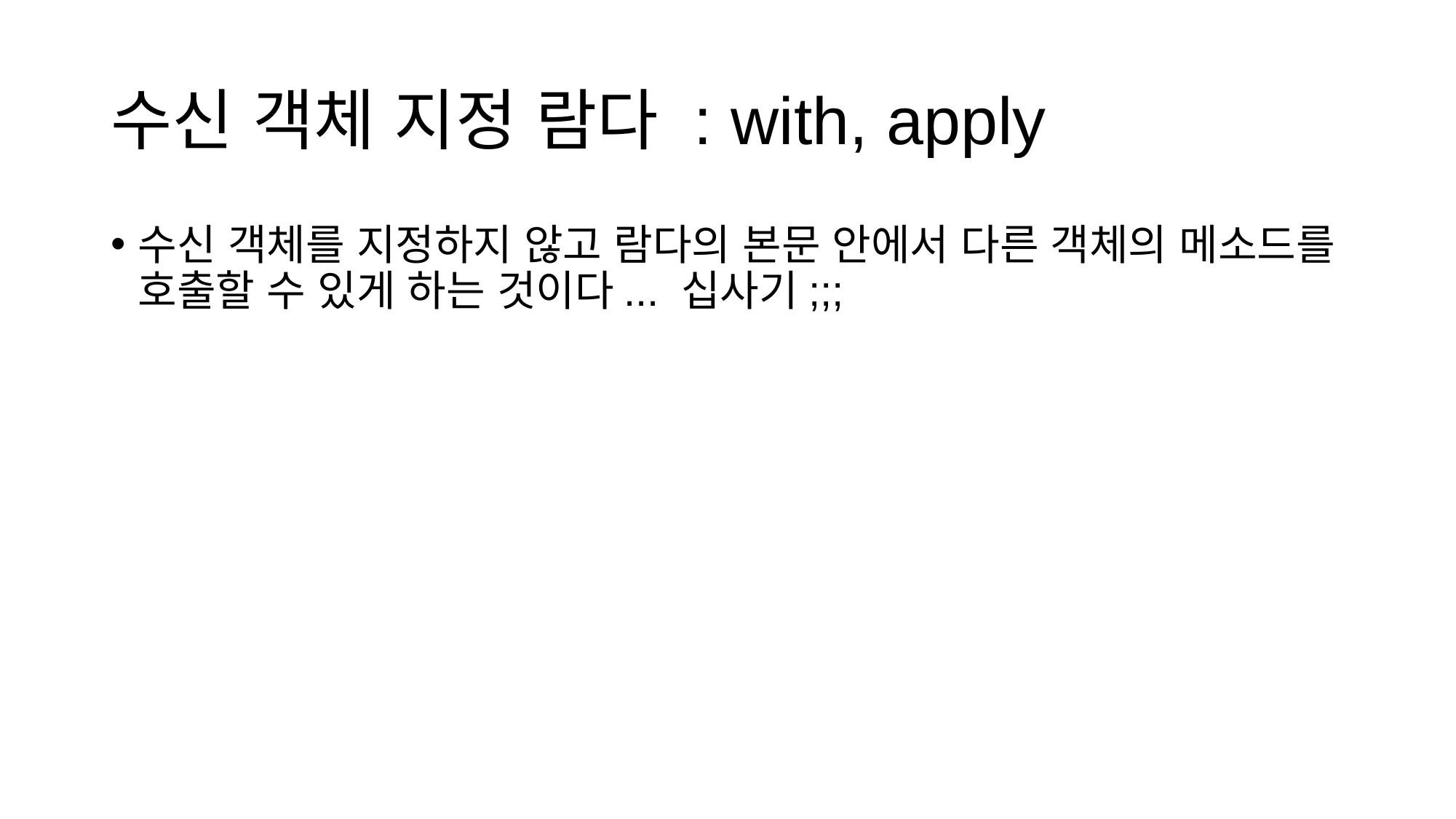

# 수신 객체 지정 람다 : with, apply
수신 객체를 지정하지 않고 람다의 본문 안에서 다른 객체의 메소드를 호출할 수 있게 하는 것이다... 십사기;;;